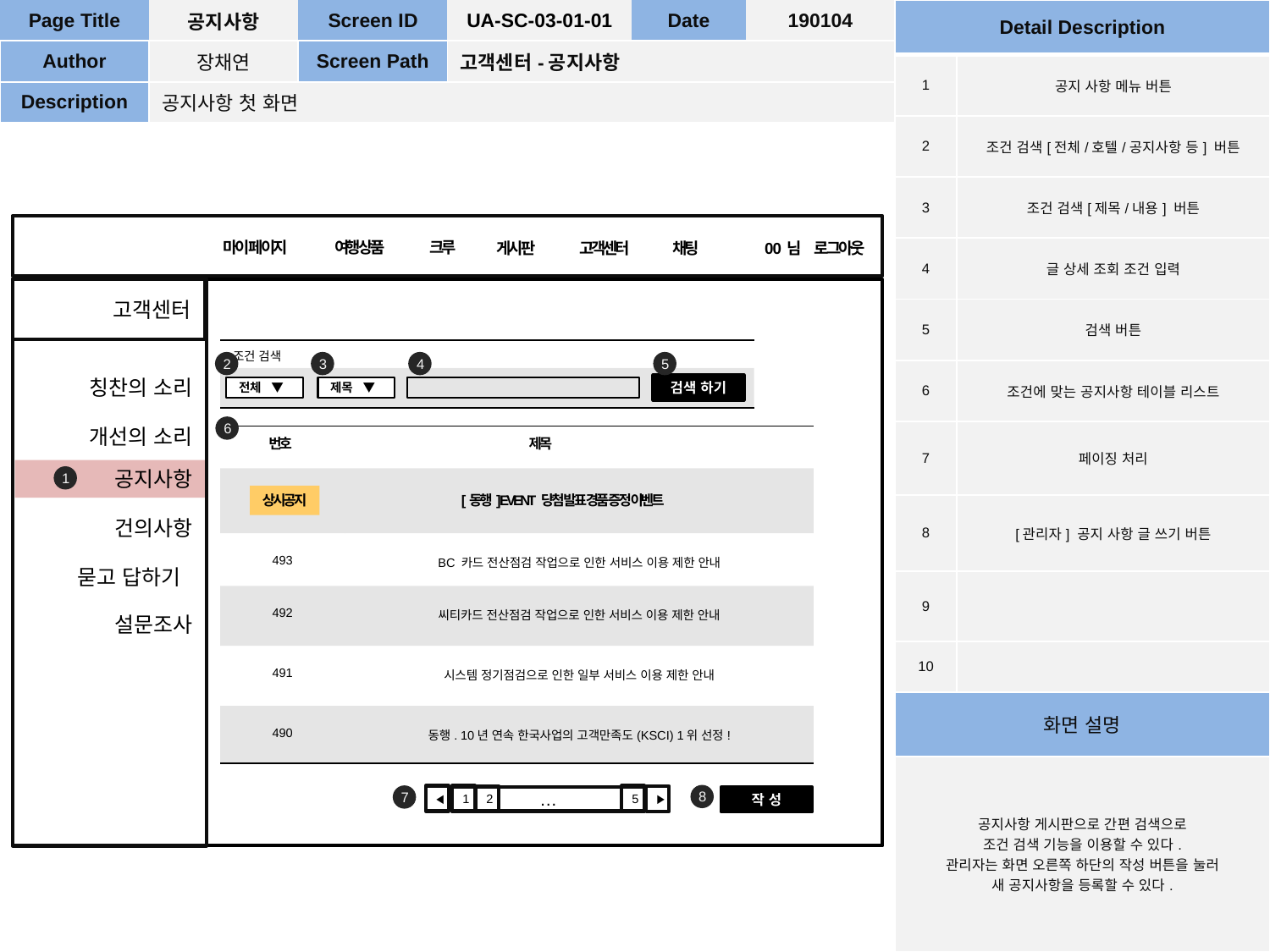

| Page Title | 공지사항 | Screen ID | UA-SC-03-01-01 | Date | 190104 |
| --- | --- | --- | --- | --- | --- |
| Author | 장채연 | Screen Path | 고객센터-공지사항 |  |  |
| Description | 공지사항 첫 화면 |  |  |  |  |
| Detail Description |  |
| --- | --- |
| 1 | 공지 사항 메뉴 버튼 |
| 2 | 조건 검색[전체/호텔/공지사항 등] 버튼 |
| 3 | 조건 검색[제목/내용] 버튼 |
| 4 | 글 상세 조회 조건 입력 |
| 5 | 검색 버튼 |
| 6 | 조건에 맞는 공지사항 테이블 리스트 |
| 7 | 페이징 처리 |
| 8 | [관리자] 공지 사항 글 쓰기 버튼 |
| 9 |  |
| 10 |  |
| 화면 설명 |  |
| 공지사항 게시판으로 간편 검색으로 조건 검색 기능을 이용할 수 있다. 관리자는 화면 오른쪽 하단의 작성 버튼을 눌러 새 공지사항을 등록할 수 있다. |  |

여행상품
크루
마이 페이지
게시판
고객센터
채팅
0 0 님
로그아웃

고객센터
| 조건 검색 |  |
| --- | --- |
|  |  |
2

3

4

5

칭찬의 소리
검색 하기
전체   ▼
제목   ▼

6

개선의 소리
|  |  |
| --- | --- |
|  |  |
| 493 | BC 카드 전산점검 작업으로 인한 서비스 이용 제한 안내 |
| 492 | 씨티카드 전산점검 작업으로 인한 서비스 이용 제한 안내 |
| 491 | 시스템 정기점검으로 인한 일부 서비스 이용 제한 안내 |
| 490 | 동행. 10년 연속 한국사업의 고객만족도(KSCI) 1위 선정! |
번호
제목
공지사항
1

[동행] EVENT 당첨 발표 경품 증정 이벤트
상시공지
건의사항
묻고 답하기
설문조사
8

7

◀
1
5
2
▶
작 성
…